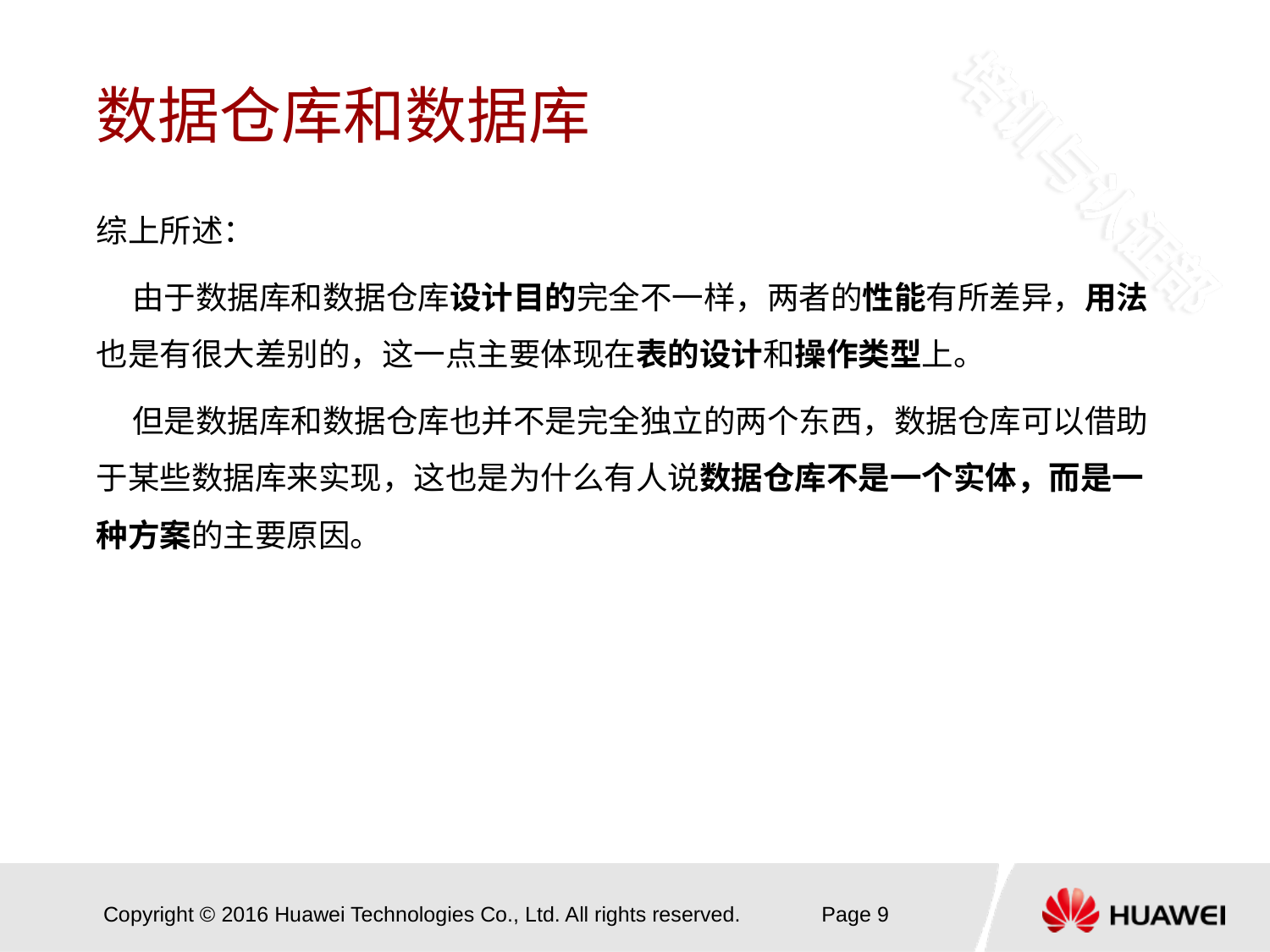

# 数据仓库和数据库

综上所述：
    由于数据库和数据仓库设计目的完全不一样，两者的性能有所差异，用法也是有很大差别的，这一点主要体现在表的设计和操作类型上。
    但是数据库和数据仓库也并不是完全独立的两个东西，数据仓库可以借助于某些数据库来实现，这也是为什么有人说数据仓库不是一个实体，而是一种方案的主要原因。